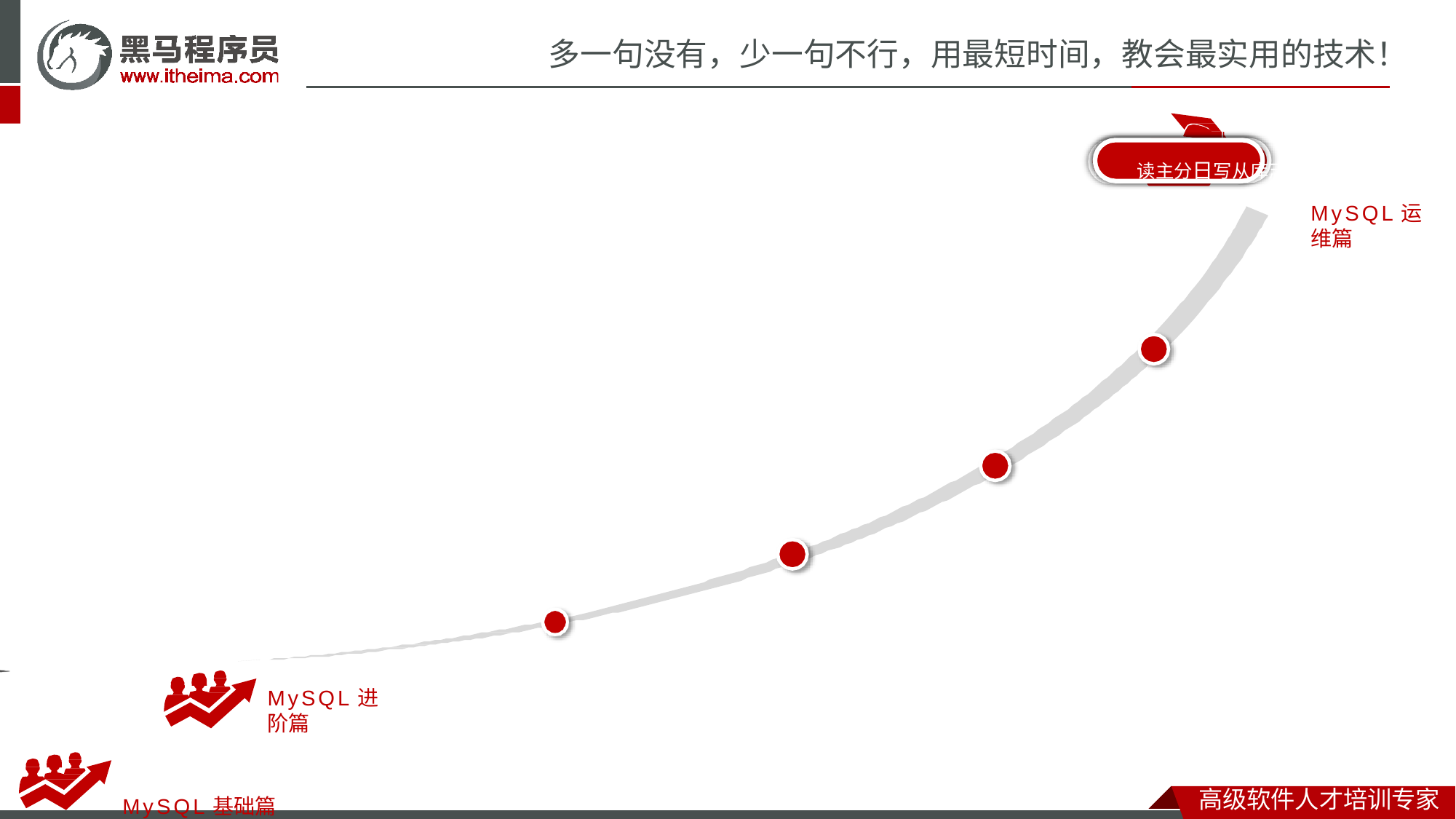

# 多一句没有，少一句不行，用最短时间，教会最实用的技术！

读主分日写从库志分复分制表
MySQL运维篇

MySQL进阶篇

MySQL基础篇

高级软件人才培训专家